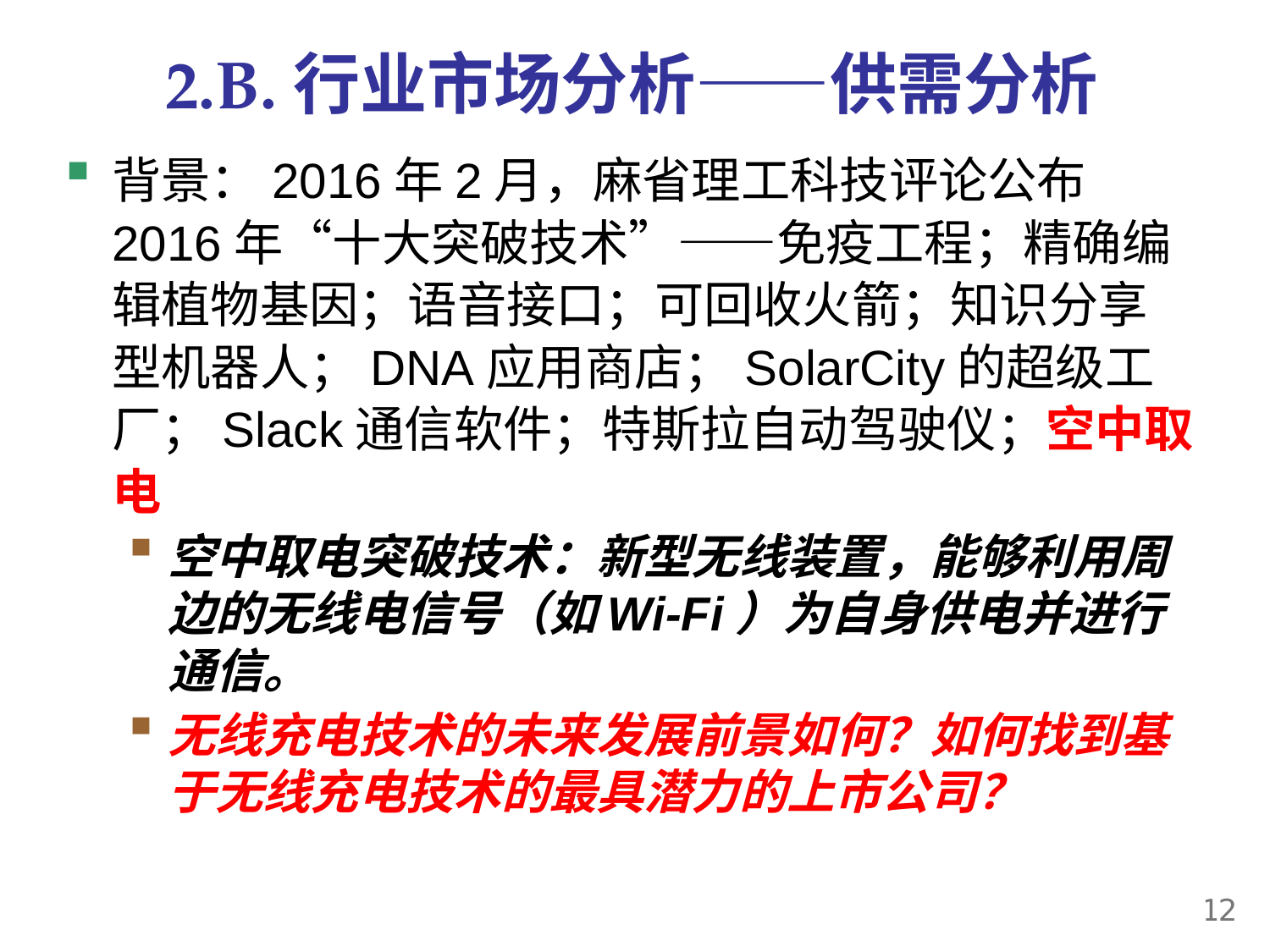

# 2.B.行业市场分析——供需分析
背景：2016年2月，麻省理工科技评论公布2016年“十大突破技术”——免疫工程；精确编辑植物基因；语音接口；可回收火箭；知识分享型机器人；DNA应用商店；SolarCity的超级工厂；Slack通信软件；特斯拉自动驾驶仪；空中取电
空中取电突破技术：新型无线装置，能够利用周边的无线电信号（如Wi-Fi）为自身供电并进行通信。
无线充电技术的未来发展前景如何？如何找到基于无线充电技术的最具潜力的上市公司？

12